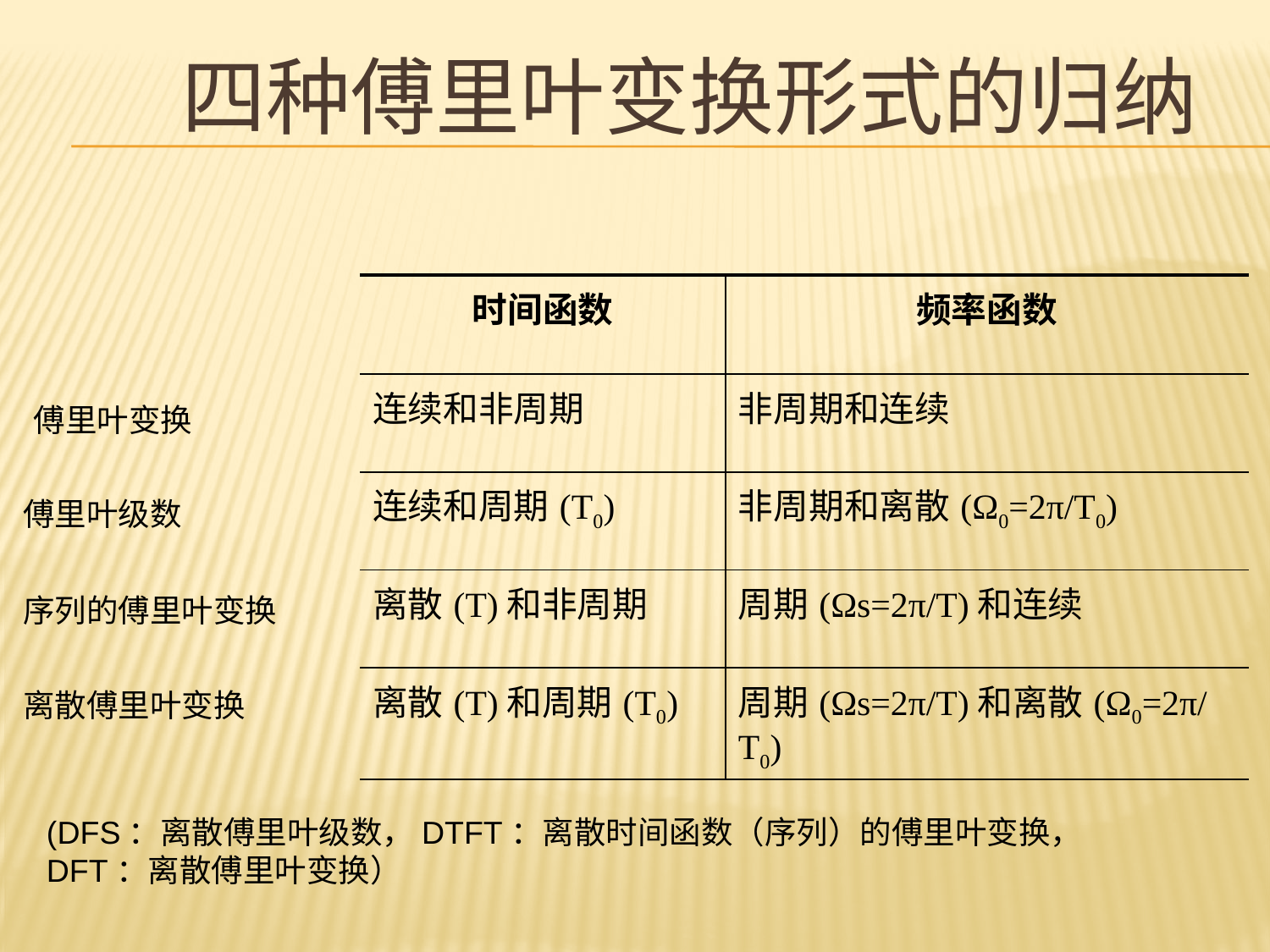

# 四种傅里叶变换形式的归纳
| 时间函数 | 频率函数 |
| --- | --- |
| 连续和非周期 | 非周期和连续 |
| 连续和周期(T0) | 非周期和离散(Ω0=2π/T0) |
| 离散(T)和非周期 | 周期(Ωs=2π/T)和连续 |
| 离散(T)和周期(T0) | 周期(Ωs=2π/T)和离散(Ω0=2π/T0) |
傅里叶变换
傅里叶级数
序列的傅里叶变换
离散傅里叶变换
(DFS：离散傅里叶级数，DTFT：离散时间函数（序列）的傅里叶变换，
DFT：离散傅里叶变换）